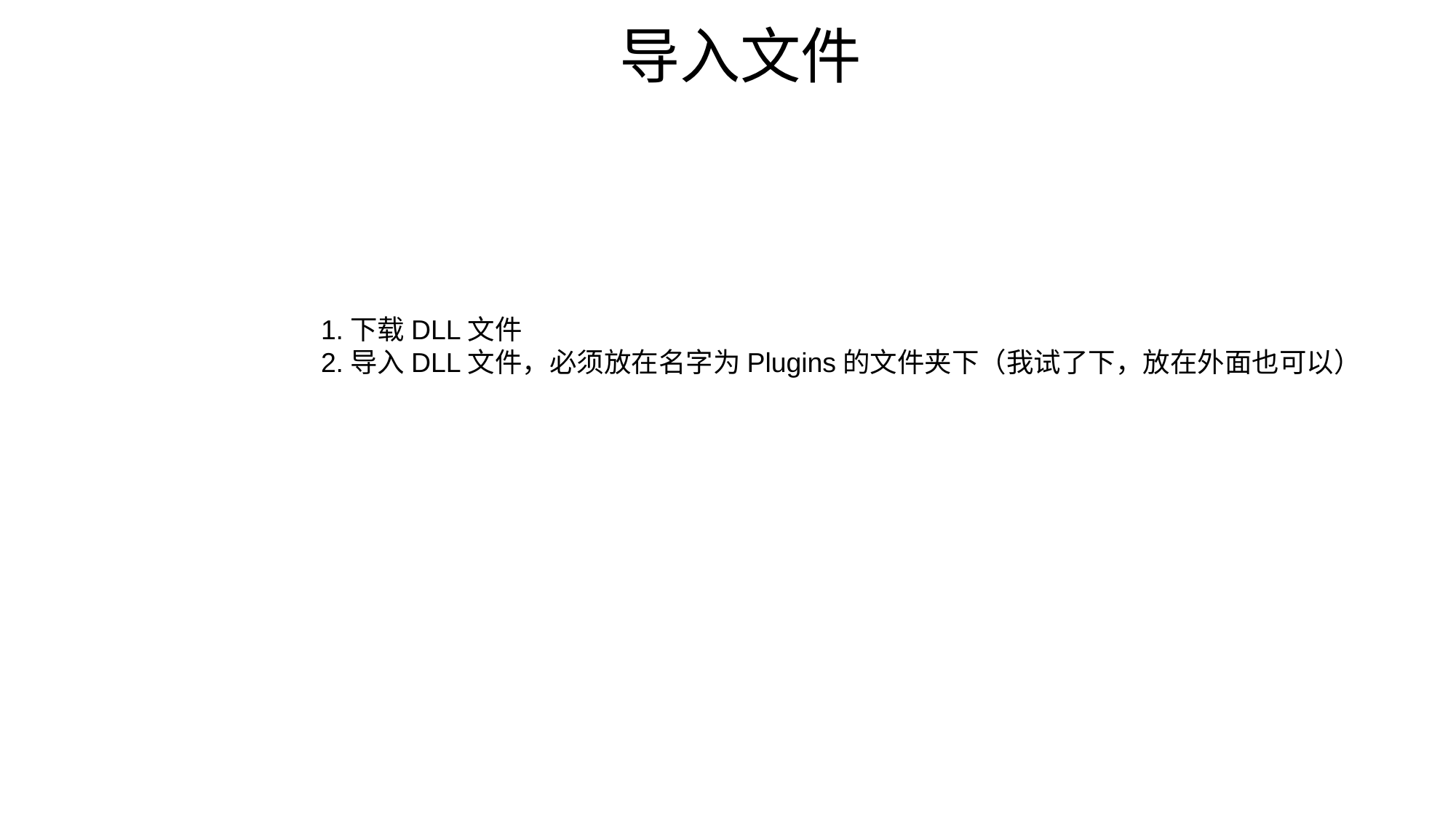

导入文件
1.下载DLL文件
2.导入DLL文件，必须放在名字为Plugins的文件夹下（我试了下，放在外面也可以）